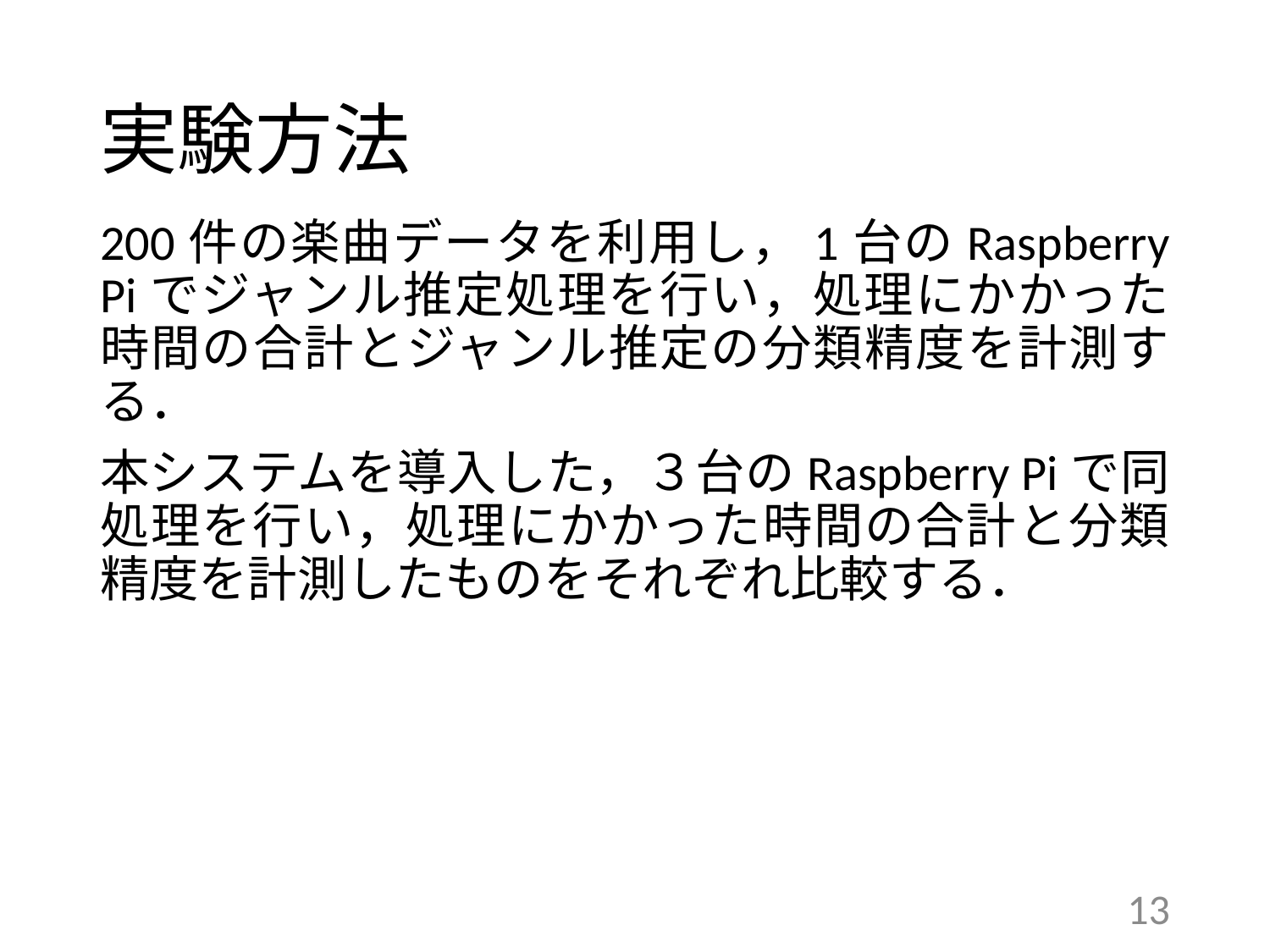

# 実験方法
200件の楽曲データを利用し，1台のRaspberry Piでジャンル推定処理を行い，処理にかかった時間の合計とジャンル推定の分類精度を計測する．
本システムを導入した，３台のRaspberry Piで同処理を行い，処理にかかった時間の合計と分類精度を計測したものをそれぞれ比較する．
13